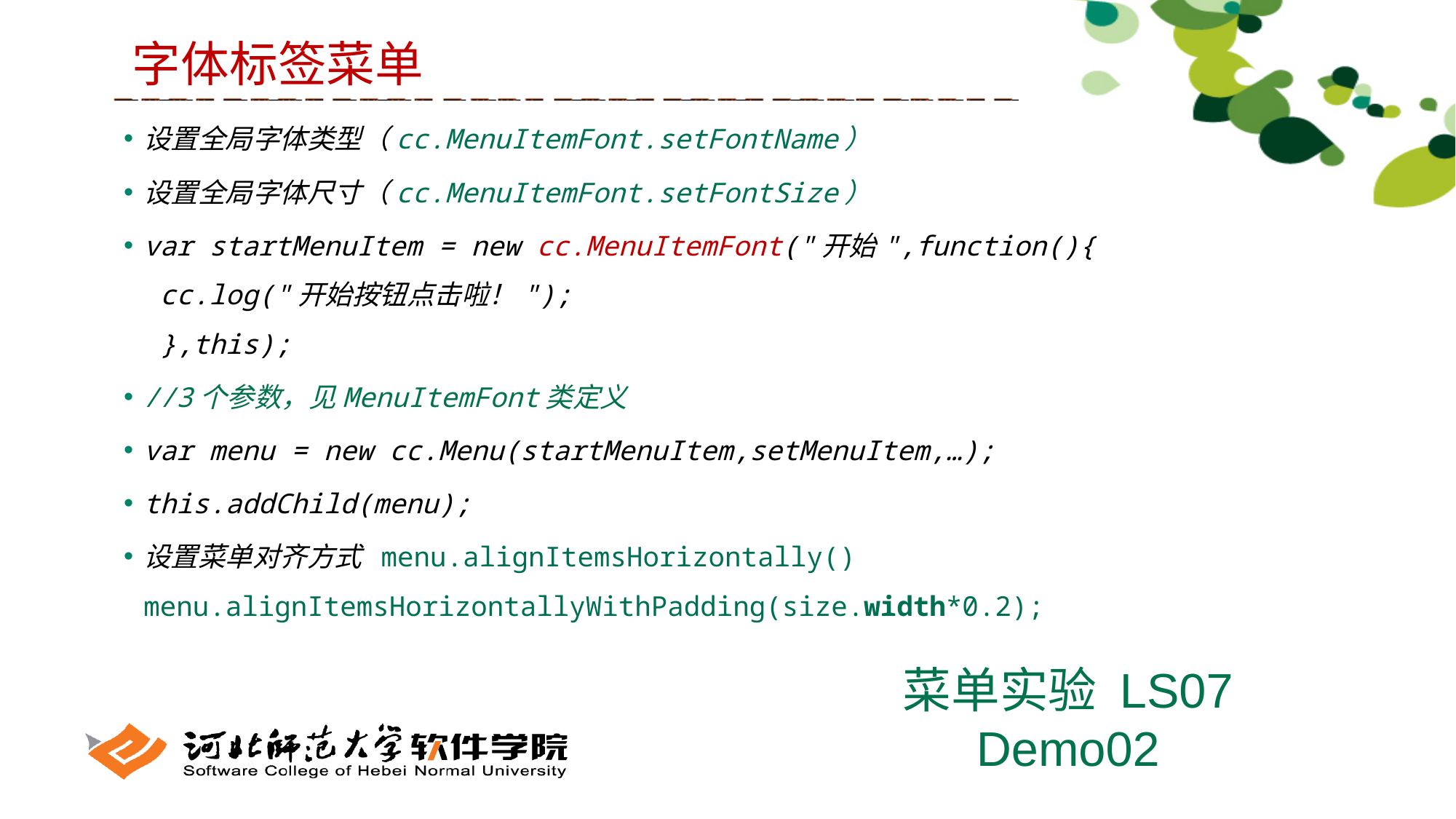

字体标签菜单
设置全局字体类型（cc.MenuItemFont.setFontName）
设置全局字体尺寸（cc.MenuItemFont.setFontSize）
var startMenuItem = new cc.MenuItemFont("开始",function(){
 cc.log("开始按钮点击啦！");
 },this);
//3个参数，见MenuItemFont类定义
var menu = new cc.Menu(startMenuItem,setMenuItem,…);
this.addChild(menu);
设置菜单对齐方式  menu.alignItemsHorizontally()
menu.alignItemsHorizontallyWithPadding(size.width*0.2);
菜单实验 LS07 Demo02